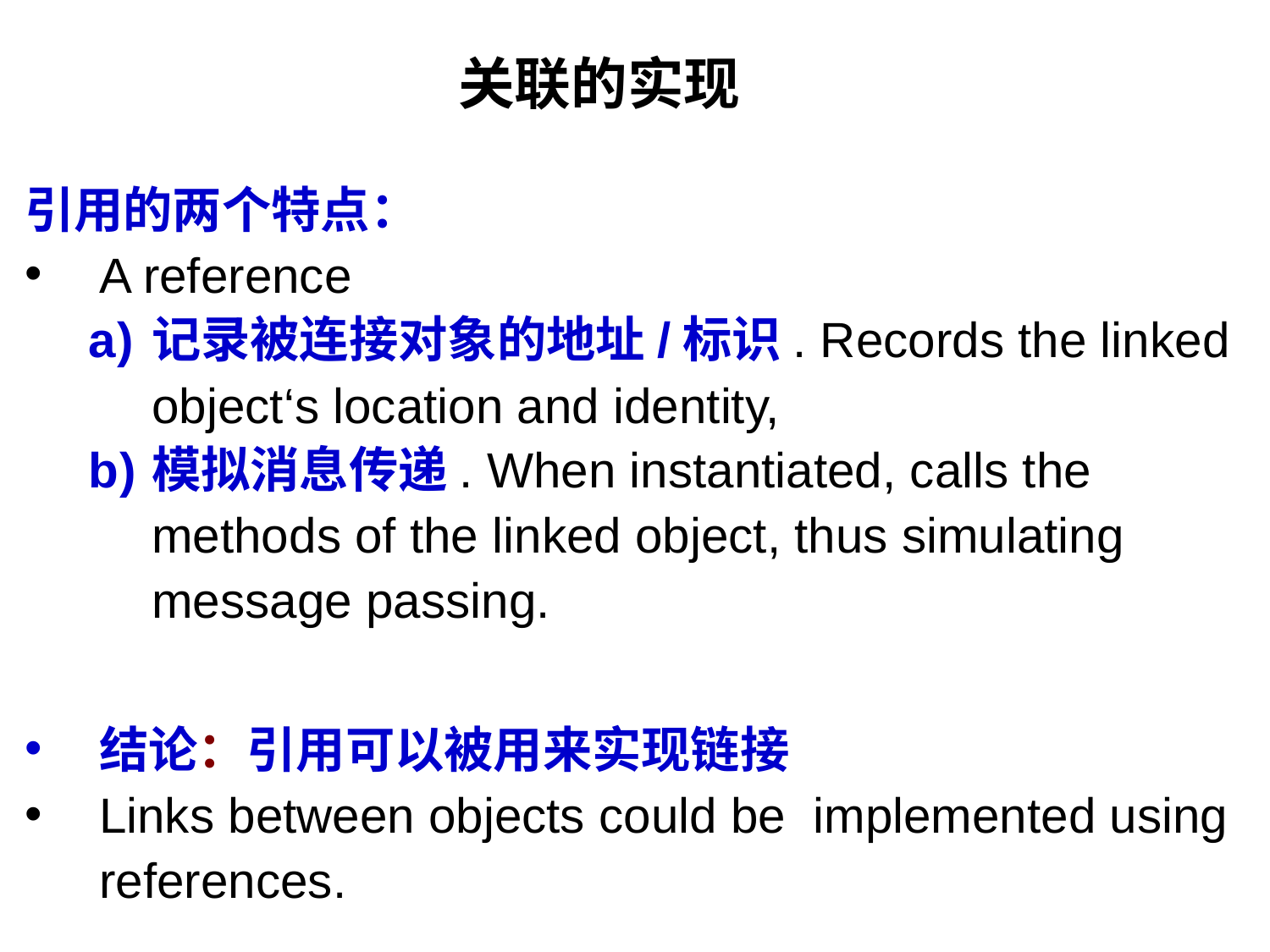

# 关联的实现
引用的两个特点：
A reference
记录被连接对象的地址/标识. Records the linked object‘s location and identity,
模拟消息传递. When instantiated, calls the methods of the linked object, thus simulating message passing.

结论：引用可以被用来实现链接
Links between objects could be  implemented using references.